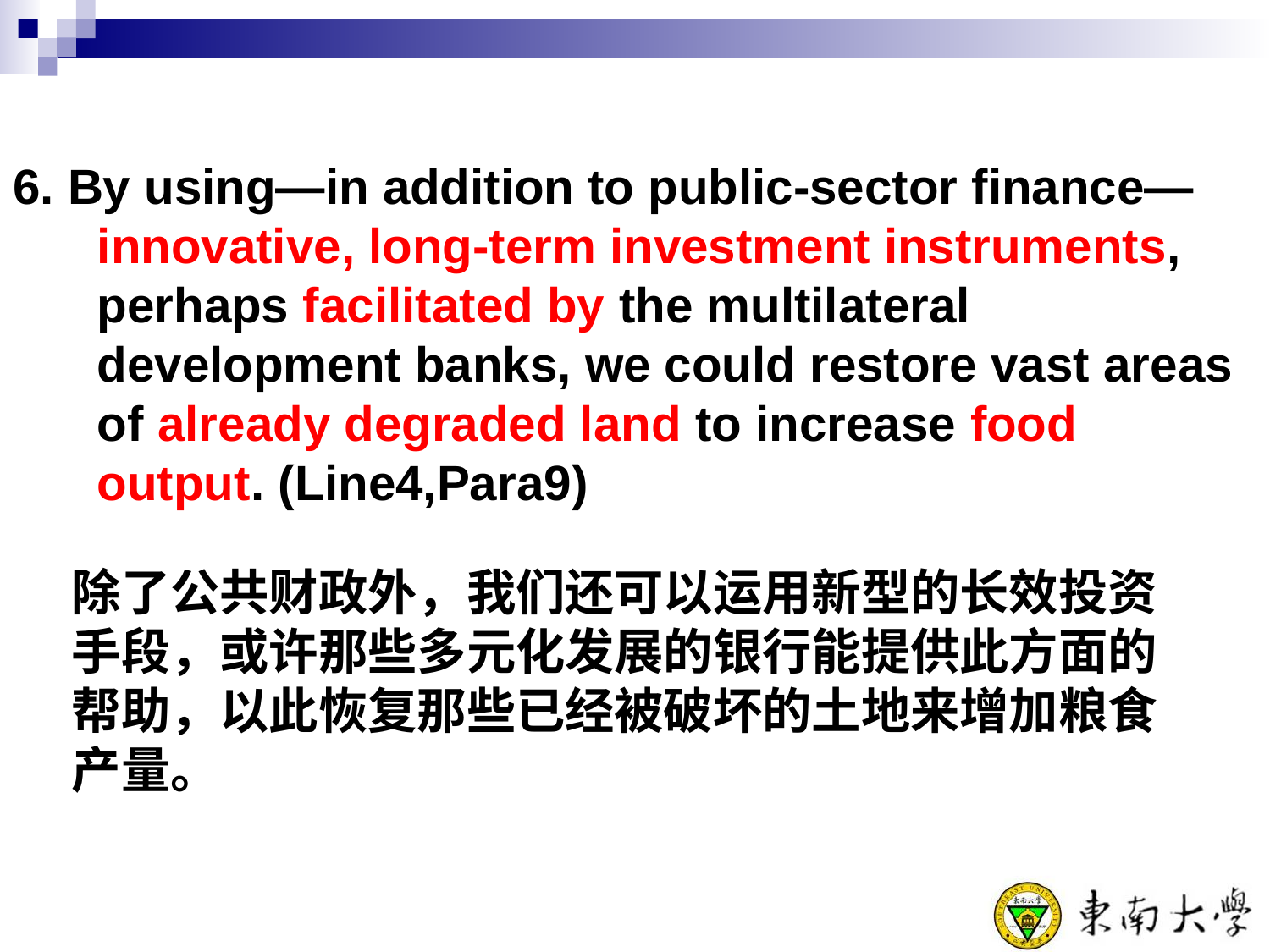

6. By using—in addition to public-sector finance—innovative, long-term investment instruments, perhaps facilitated by the multilateral development banks, we could restore vast areas of already degraded land to increase food output. (Line4,Para9)

除了公共财政外，我们还可以运用新型的长效投资手段，或许那些多元化发展的银行能提供此方面的帮助，以此恢复那些已经被破坏的土地来增加粮食产量。